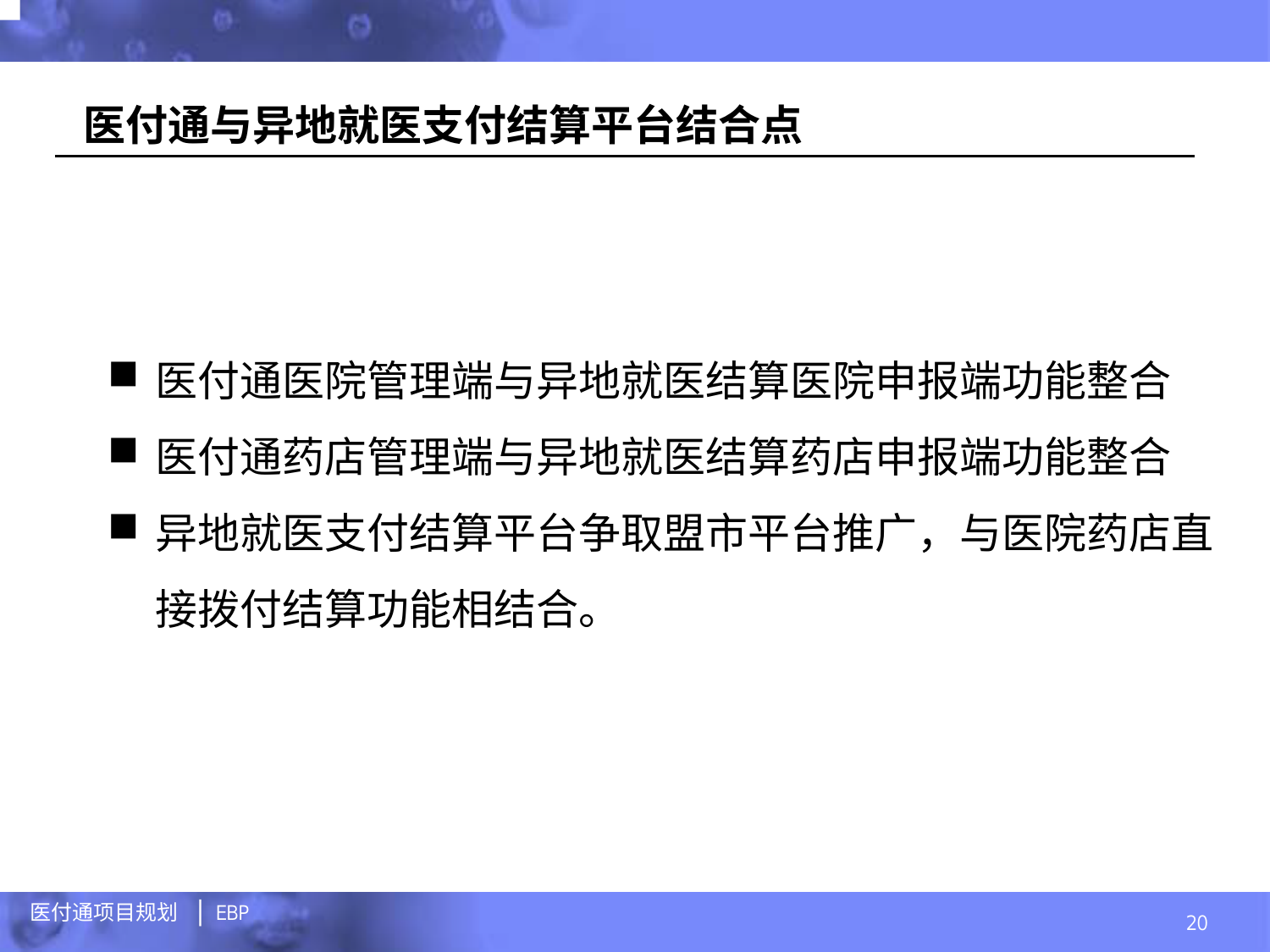

医付通与异地就医支付结算平台结合点
医付通医院管理端与异地就医结算医院申报端功能整合
医付通药店管理端与异地就医结算药店申报端功能整合
异地就医支付结算平台争取盟市平台推广，与医院药店直接拨付结算功能相结合。
20